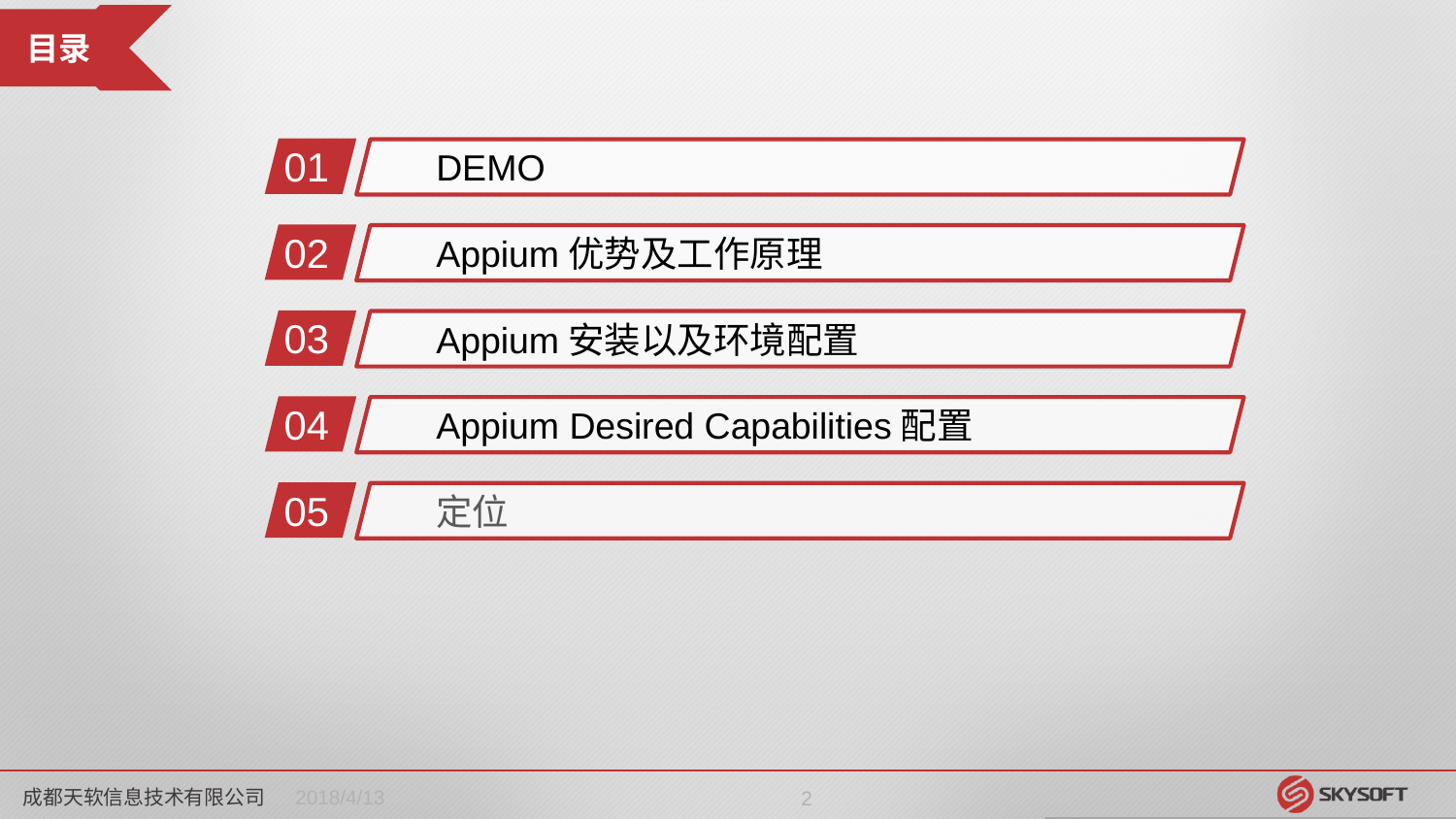

01

DEMO
02

Appium优势及工作原理
03

Appium安装以及环境配置
04

Appium Desired Capabilities配置
05

定位
成都天软信息技术有限公司
2018/4/13
2